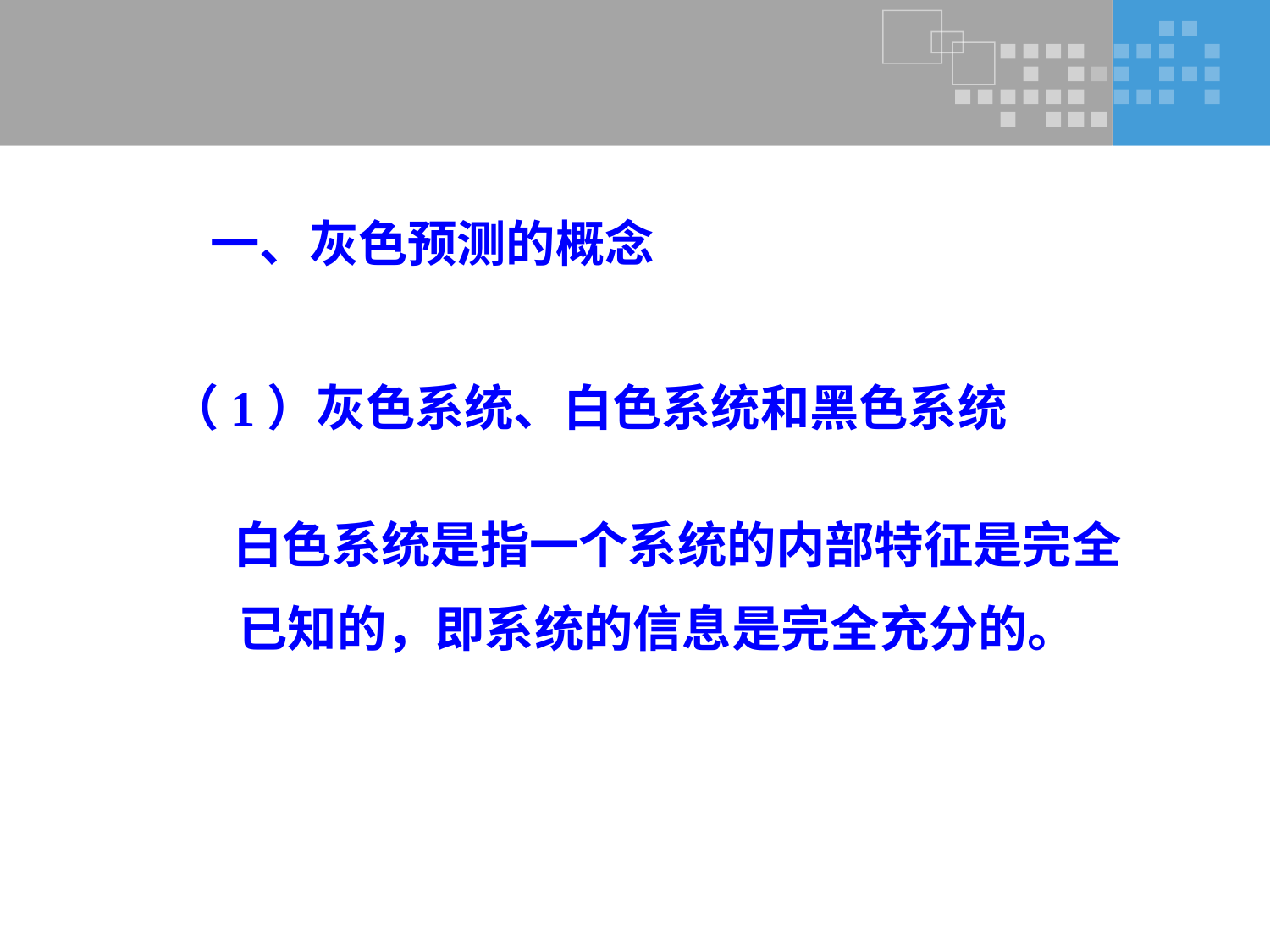

一、灰色预测的概念
（1）灰色系统、白色系统和黑色系统
  白色系统是指一个系统的内部特征是完全
    已知的，即系统的信息是完全充分的。